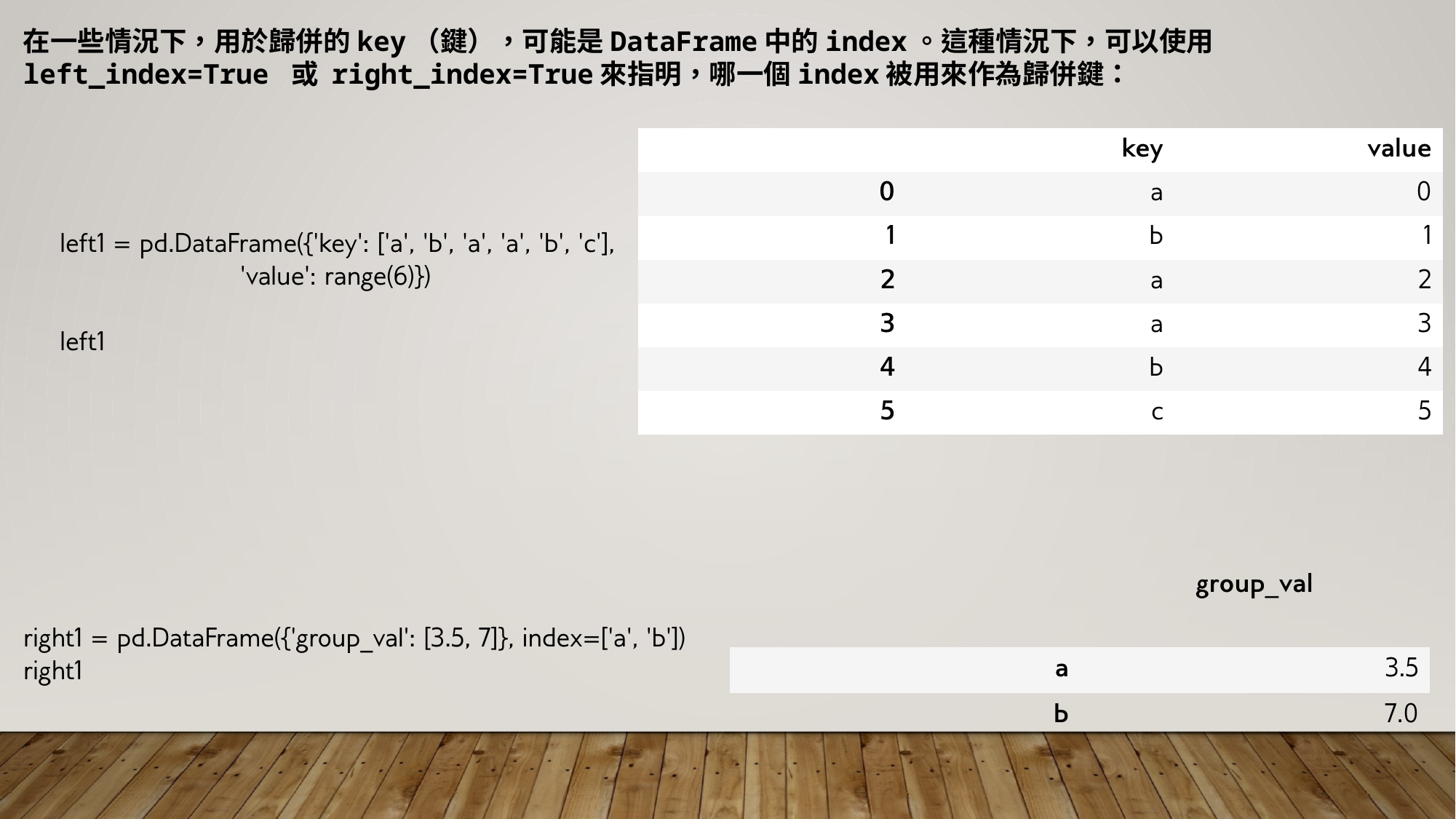

在一些情況下，用於歸併的key（鍵），可能是DataFrame中的index。這種情況下，可以使用left_index=True 或 right_index=True來指明，哪一個index被用來作為歸併鍵：
|  | key | value |
| --- | --- | --- |
| 0 | a | 0 |
| 1 | b | 1 |
| 2 | a | 2 |
| 3 | a | 3 |
| 4 | b | 4 |
| 5 | c | 5 |
left1 = pd.DataFrame({'key': ['a', 'b', 'a', 'a', 'b', 'c'],
                      'value': range(6)})

left1
|  | group\_val |
| --- | --- |
| a | 3.5 |
| b | 7.0 |
right1 = pd.DataFrame({'group_val': [3.5, 7]}, index=['a', 'b'])
right1